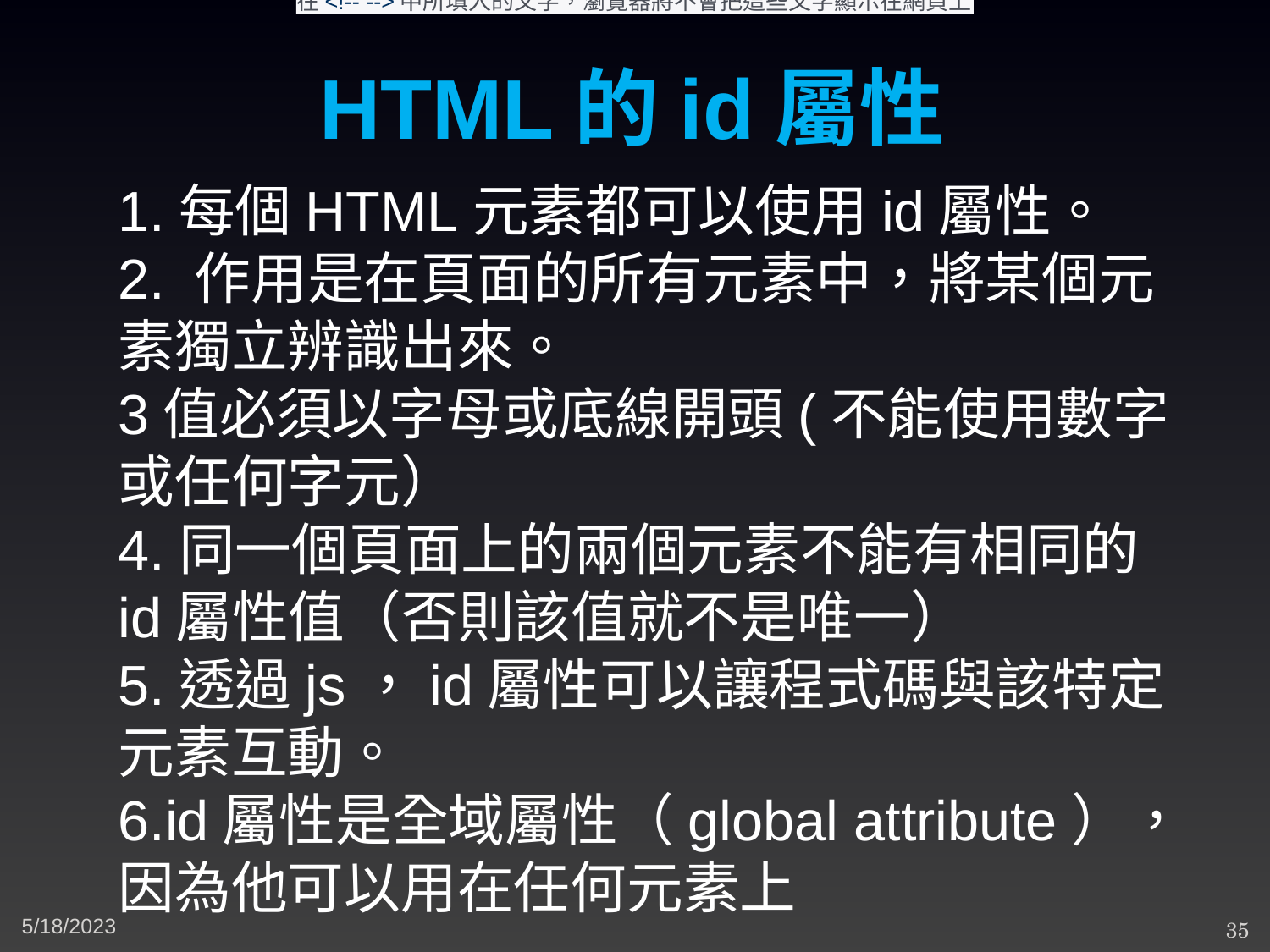

在<!-- -->中所填入的文字，瀏覽器將不會把這些文字顯示在網頁上
HTML的id屬性
1.每個HTML元素都可以使用id屬性。
2. 作用是在頁面的所有元素中，將某個元素獨立辨識出來。
3值必須以字母或底線開頭(不能使用數字或任何字元）
4.同一個頁面上的兩個元素不能有相同的id屬性值（否則該值就不是唯一）
5.透過js，id屬性可以讓程式碼與該特定元素互動。
6.id屬性是全域屬性（global attribute），因為他可以用在任何元素上
5/18/2023
35